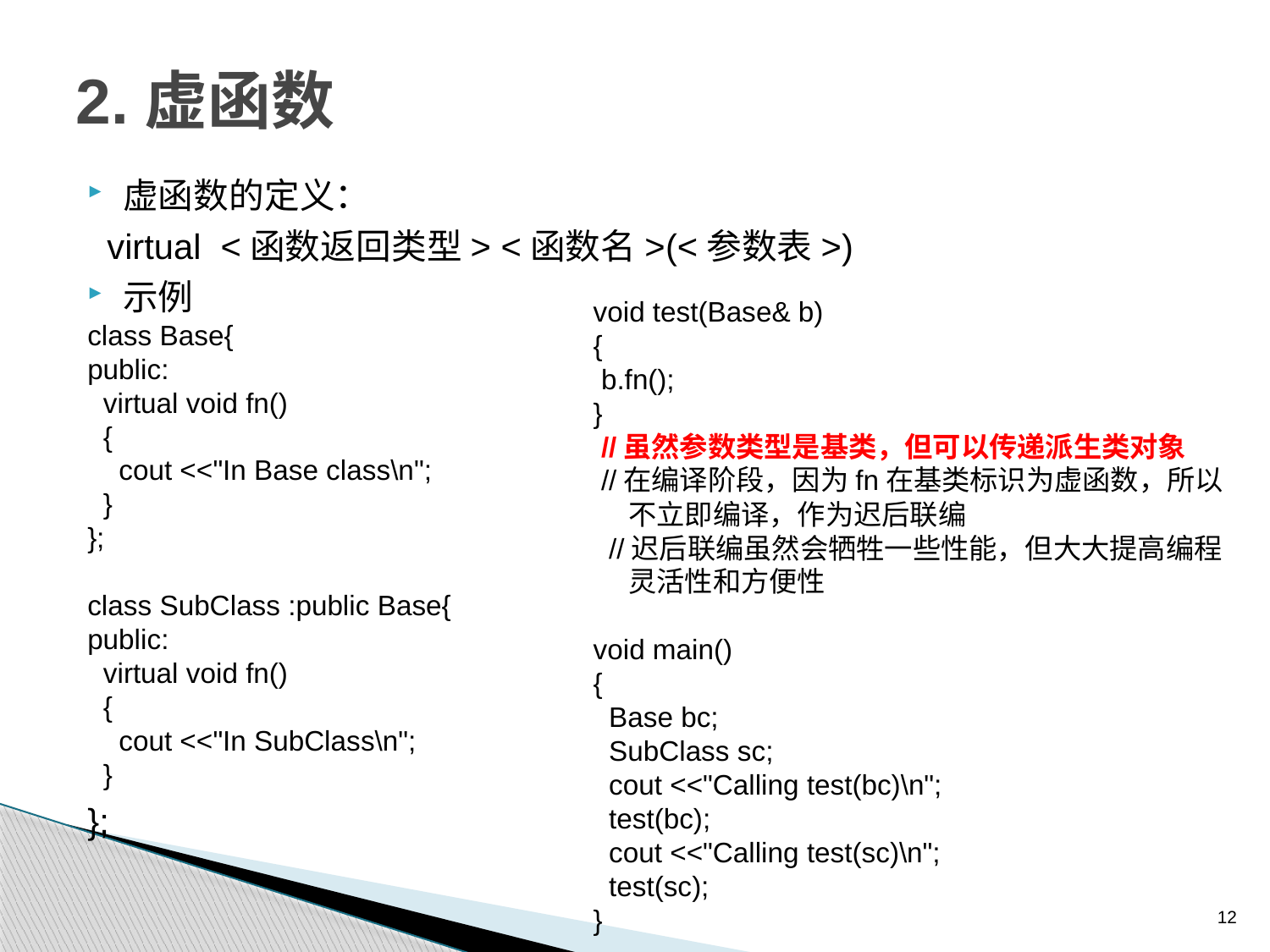

# 2.虚函数
虚函数的定义：
  virtual  <函数返回类型> <函数名>(<参数表>)
示例
class Base{
public:
  virtual void fn()
  {
    cout <<"In Base class\n";
  }
};

class SubClass :public Base{
public:
  virtual void fn()
  {
    cout <<"In SubClass\n";
  }
};

void test(Base& b)
{
 b.fn();
}
 //虽然参数类型是基类，但可以传递派生类对象
 //在编译阶段，因为fn在基类标识为虚函数，所以不立即编译，作为迟后联编
  //迟后联编虽然会牺牲一些性能，但大大提高编程灵活性和方便性

void main()
{
  Base bc;
  SubClass sc;
  cout <<"Calling test(bc)\n";
  test(bc);
  cout <<"Calling test(sc)\n";
  test(sc);
}
12